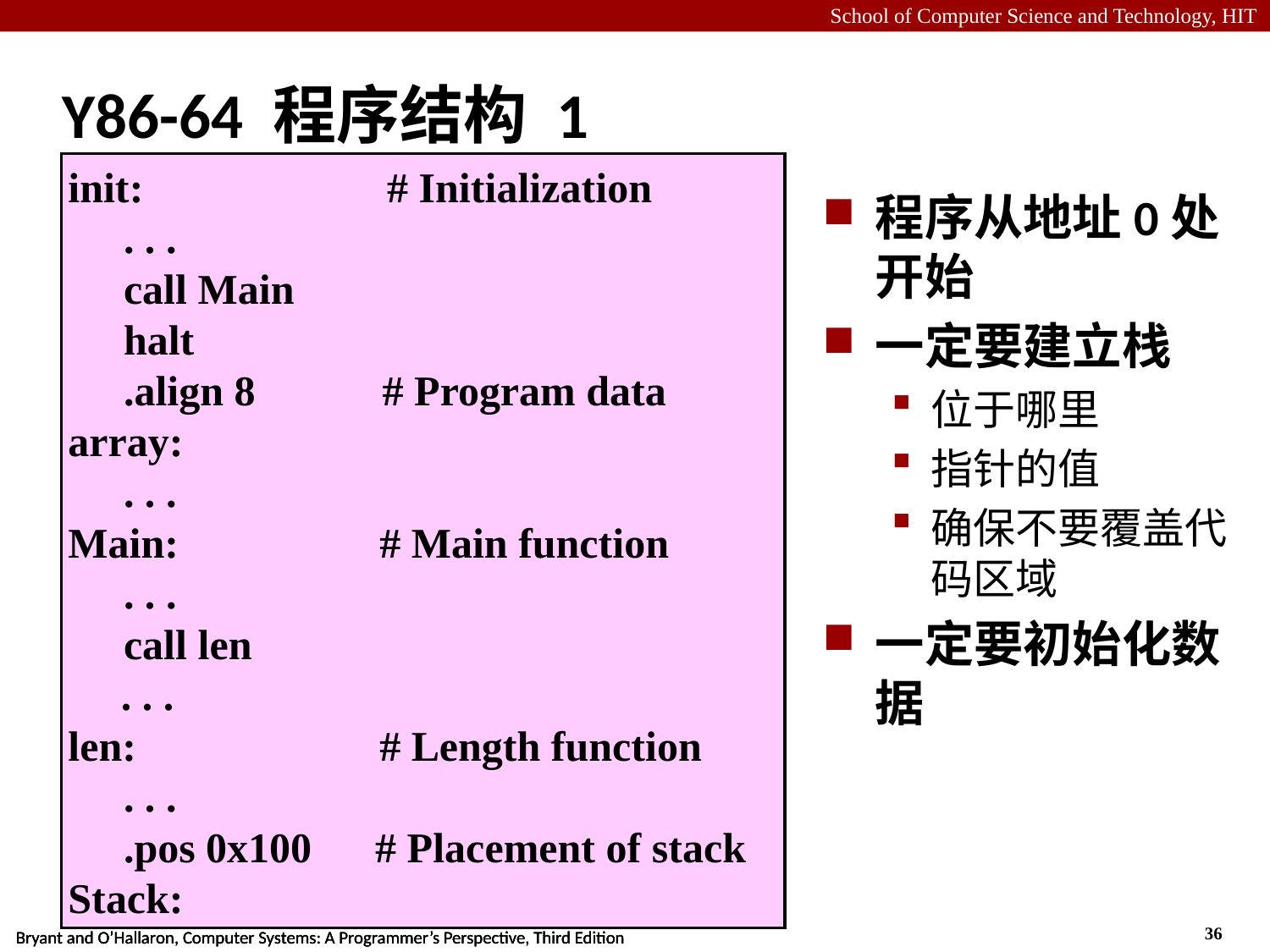

# Y86-64 程序结构 1
init:                       # Initialization
	. . .
	call Main
	halt
	.align 8            # Program data
array:
	. . .
Main:                   # Main function
	. . .
	call len
     . . .
len:                       # Length function
	. . .
	.pos 0x100      # Placement of stack
Stack:
程序从地址0处开始
一定要建立栈
位于哪里
指针的值
确保不要覆盖代码区域
一定要初始化数据